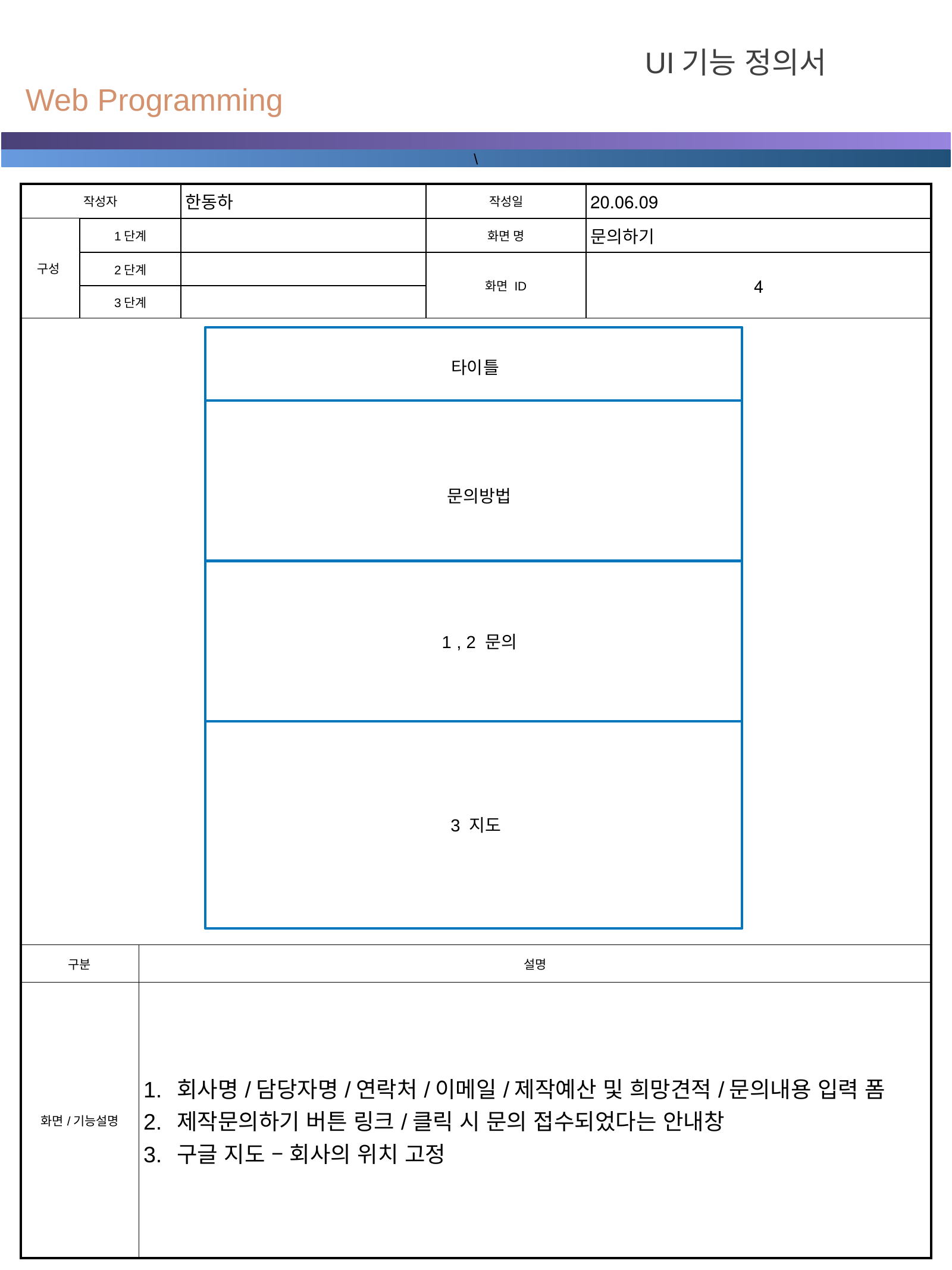

UI기능 정의서
Web Programming

\
| 작성자 |  |  | 한동하 | 작성일 | 20.06.09 |
| --- | --- | --- | --- | --- | --- |
| 구성 | 1단계 |  |  | 화면 명 | 문의하기 |
|  | 2단계 |  |  | 화면 ID | 4 |
|  | 3단계 |  |  |  |  |
|  |  |  |  |  |  |
| 구분 |  | 설명 |  |  |  |
| 화면/기능설명 |  | 회사명/담당자명/연락처/이메일/제작예산 및 희망견적/문의내용 입력 폼 제작문의하기 버튼 링크/클릭 시 문의 접수되었다는 안내창 구글 지도 – 회사의 위치 고정 |  |  |  |

타이틀

문의방법

1 , 2 문의
3 지도